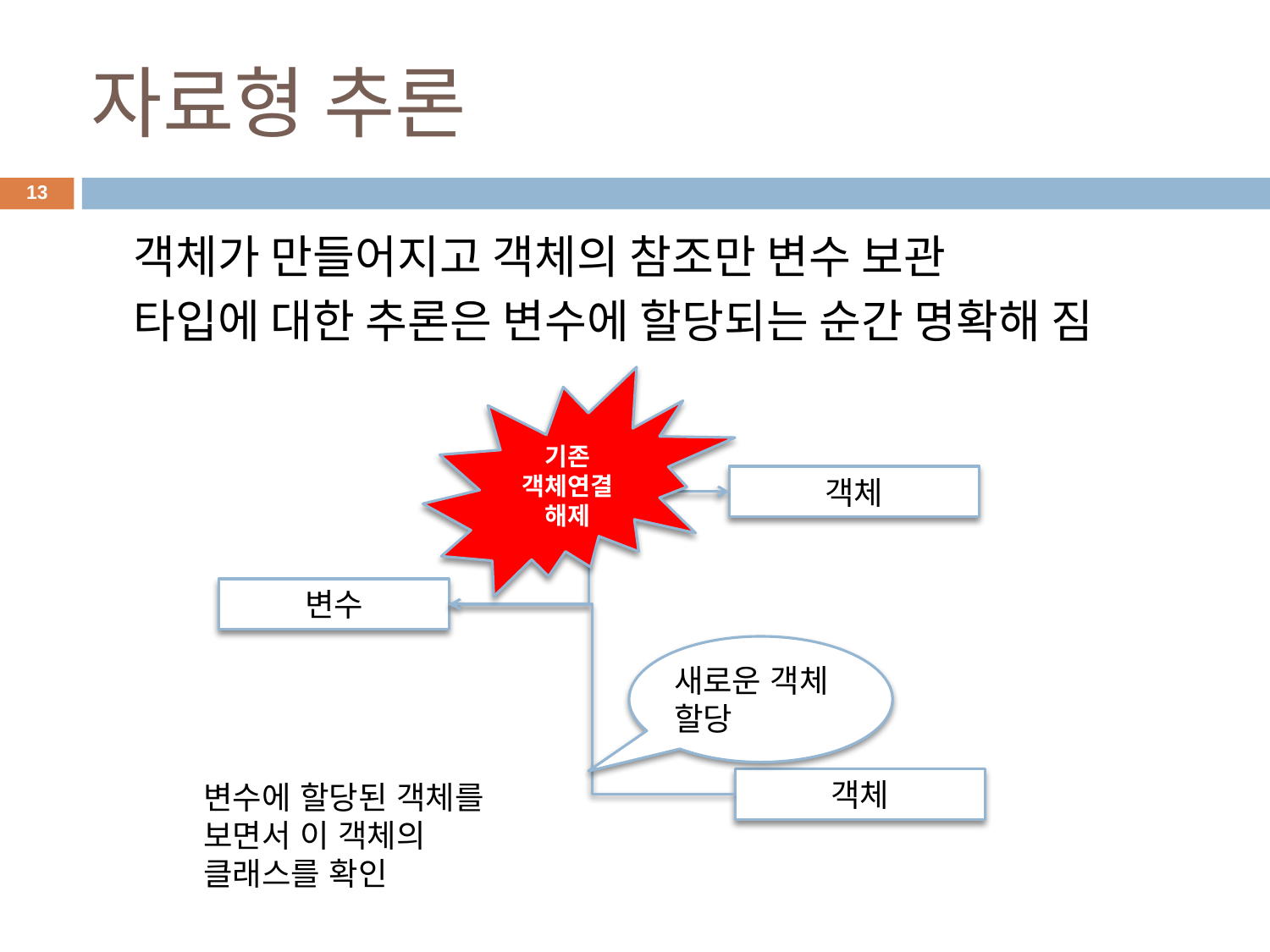

# 자료형 추론
13
객체가 만들어지고 객체의 참조만 변수 보관
타입에 대한 추론은 변수에 할당되는 순간 명확해 짐
기존 객체연결 해제
객체
변수
새로운 객체 할당
객체
변수에 할당된 객체를  보면서 이 객체의 클래스를 확인